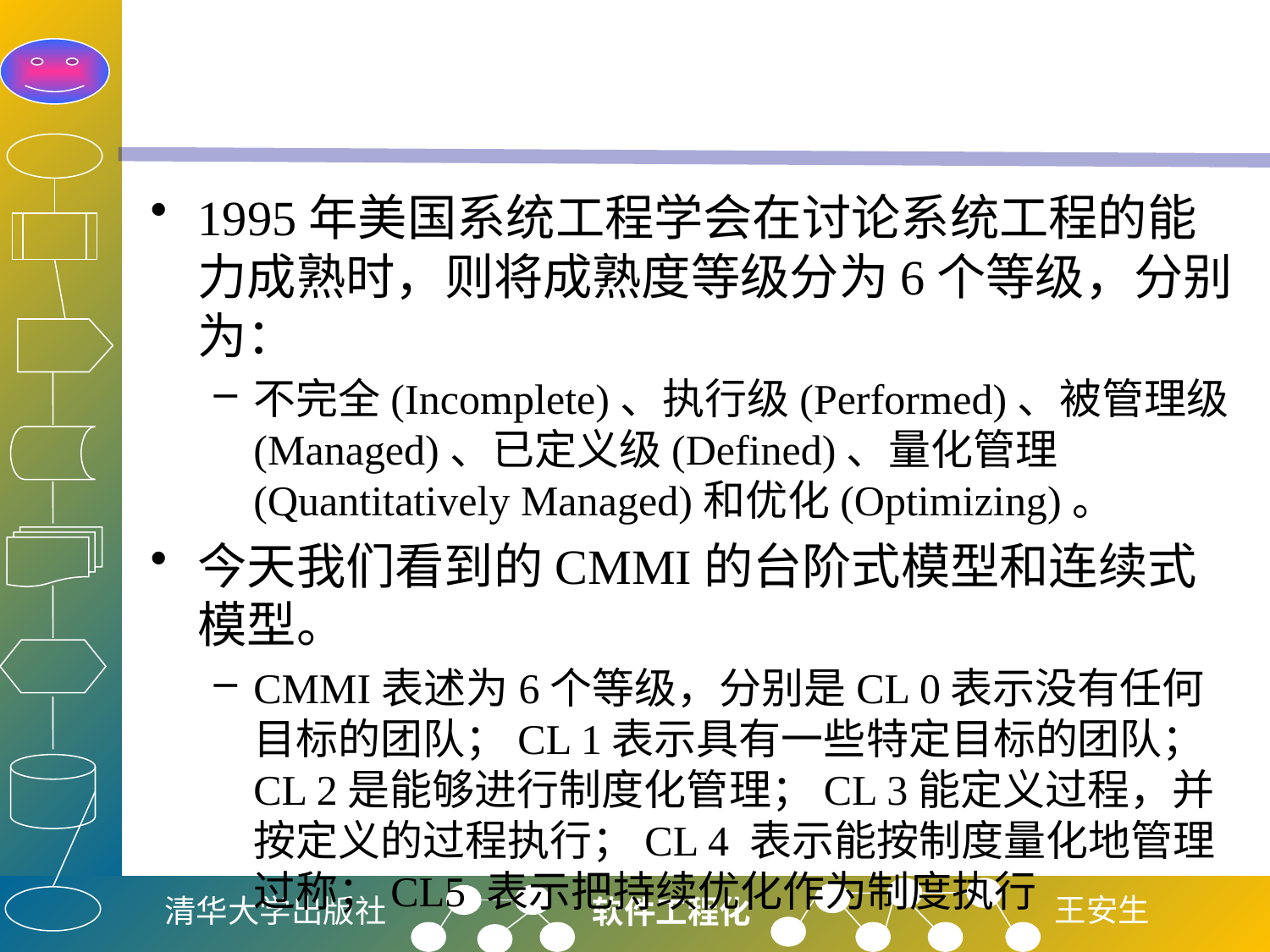

#
1995年美国系统工程学会在讨论系统工程的能力成熟时，则将成熟度等级分为6个等级，分别为：
不完全(Incomplete)、执行级(Performed)、被管理级(Managed)、已定义级(Defined)、量化管理(Quantitatively Managed)和优化(Optimizing)。
今天我们看到的CMMI的台阶式模型和连续式模型。
CMMI表述为6个等级，分别是CL 0表示没有任何目标的团队；CL 1表示具有一些特定目标的团队；CL 2是能够进行制度化管理；CL 3能定义过程，并按定义的过程执行；CL 4 表示能按制度量化地管理过称；CL5 表示把持续优化作为制度执行